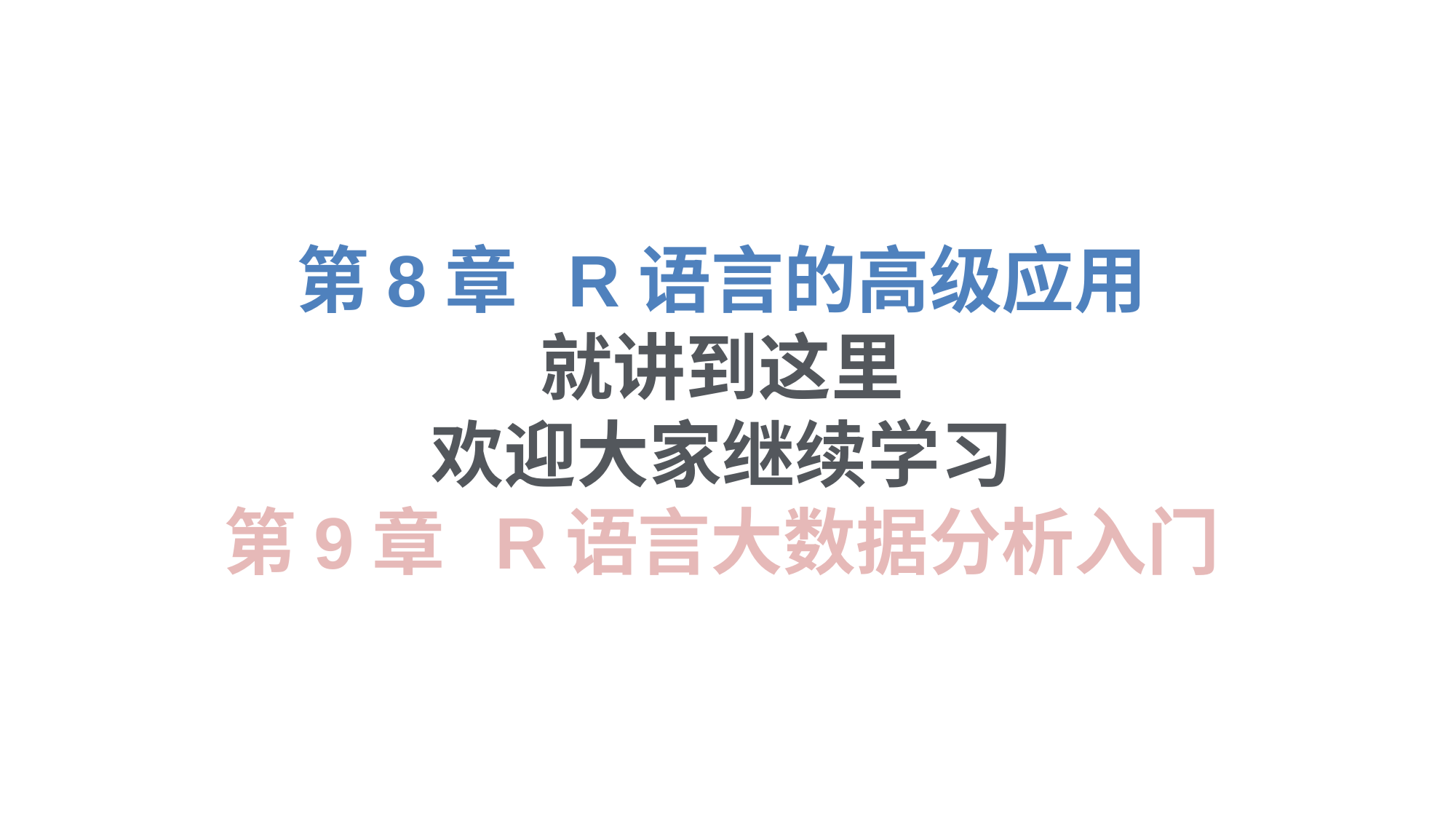

第8章  R语言的高级应用
就讲到这里
欢迎大家继续学习
第9章  R语言大数据分析入门